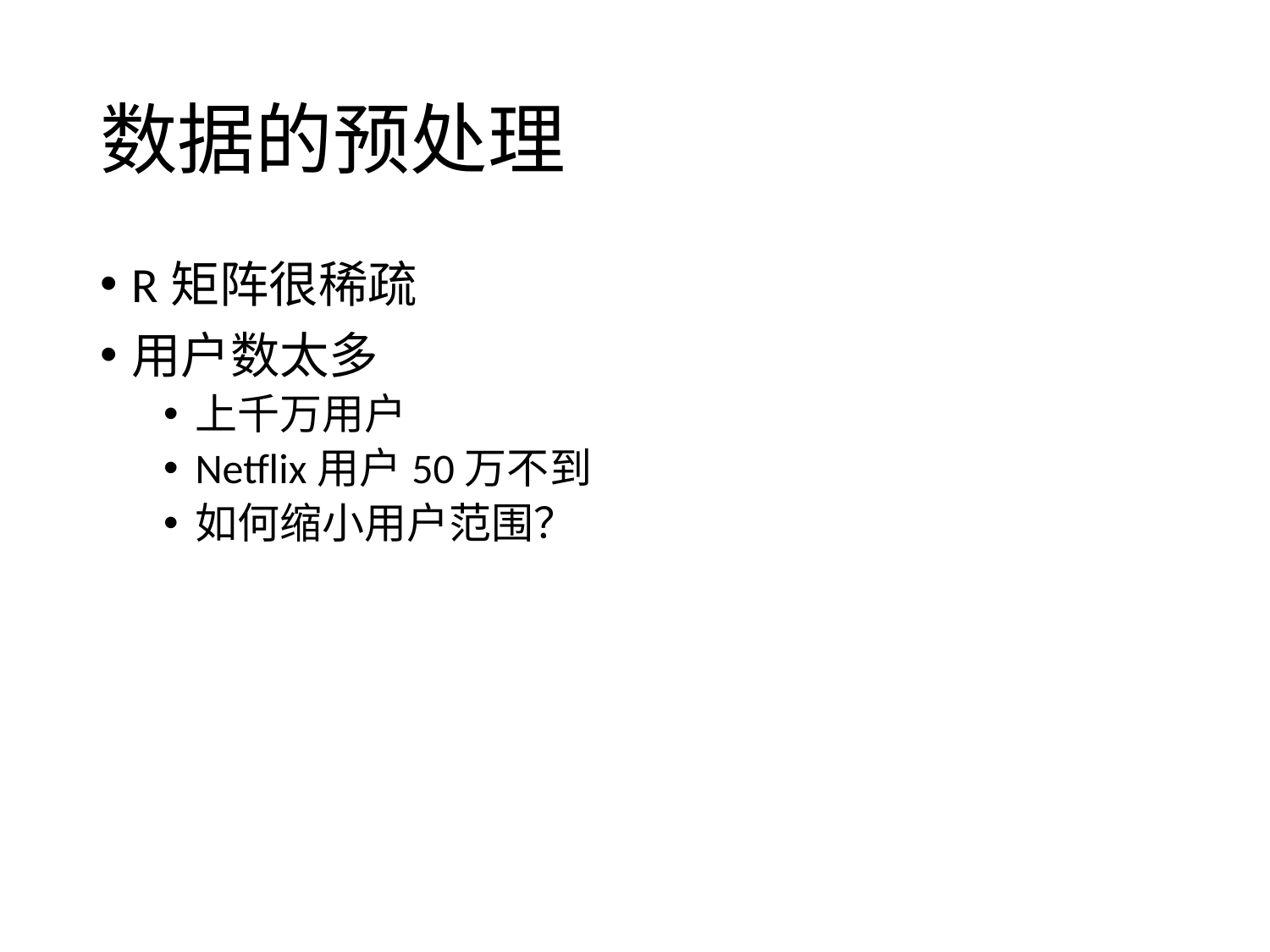

# 数据的预处理
R矩阵很稀疏
用户数太多
上千万用户
Netflix用户50万不到
如何缩小用户范围？